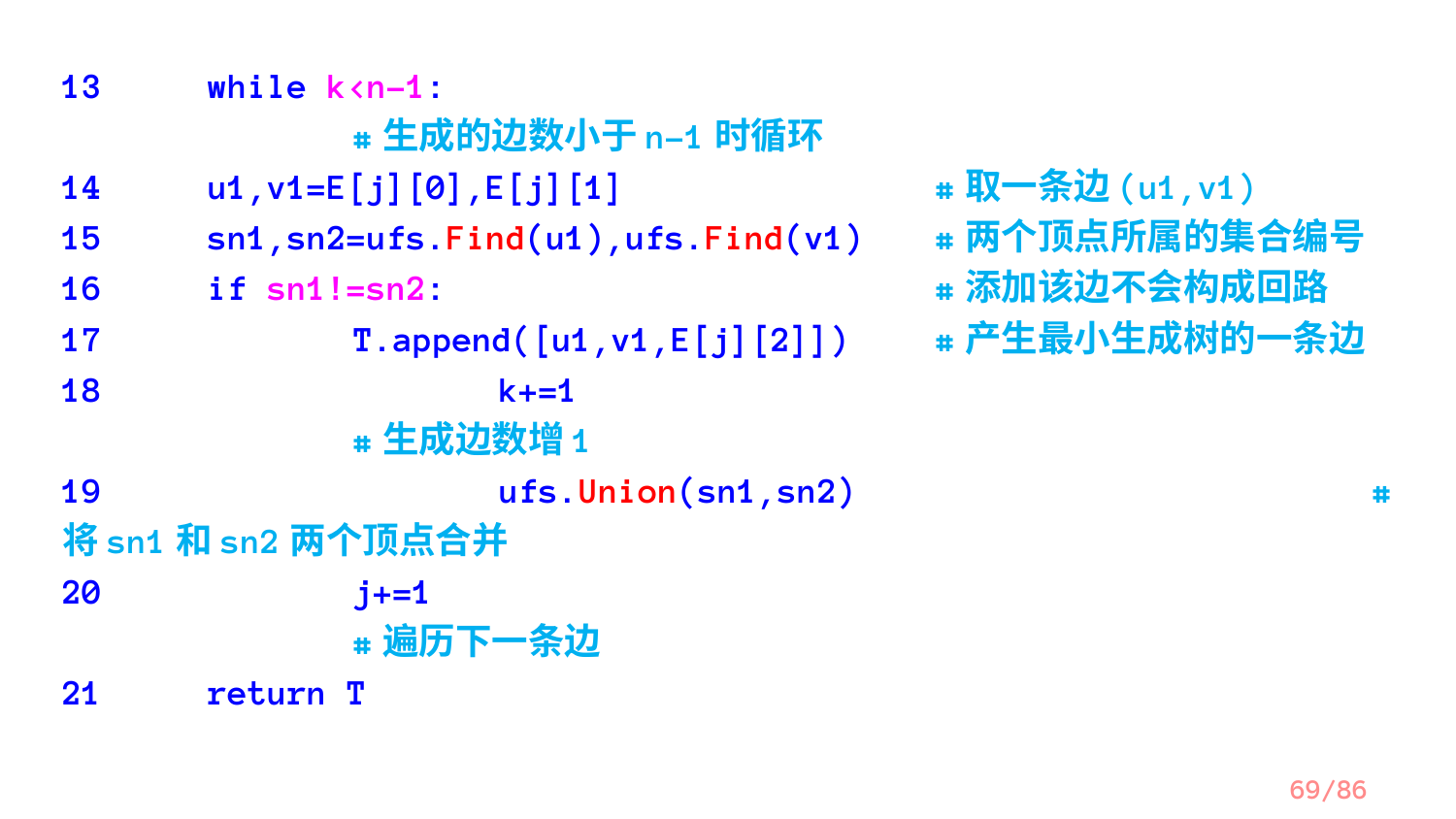

13  	while k<n-1:									#生成的边数小于n-1时循环
14    	u1,v1=E[j][0],E[j][1]            	#取一条边(u1,v1)
15     	sn1,sn2=ufs.Find(u1),ufs.Find(v1) 	#两个顶点所属的集合编号
16     	if sn1!=sn2:      	             	#添加该边不会构成回路
17     		T.append([u1,v1,E[j][2]])    	#产生最小生成树的一条边
18      		k+=1          							#生成边数增1
19      		ufs.Union(sn1,sn2)     			#将sn1和sn2两个顶点合并
20   		j+=1         								#遍历下一条边
21  	return T
69/86